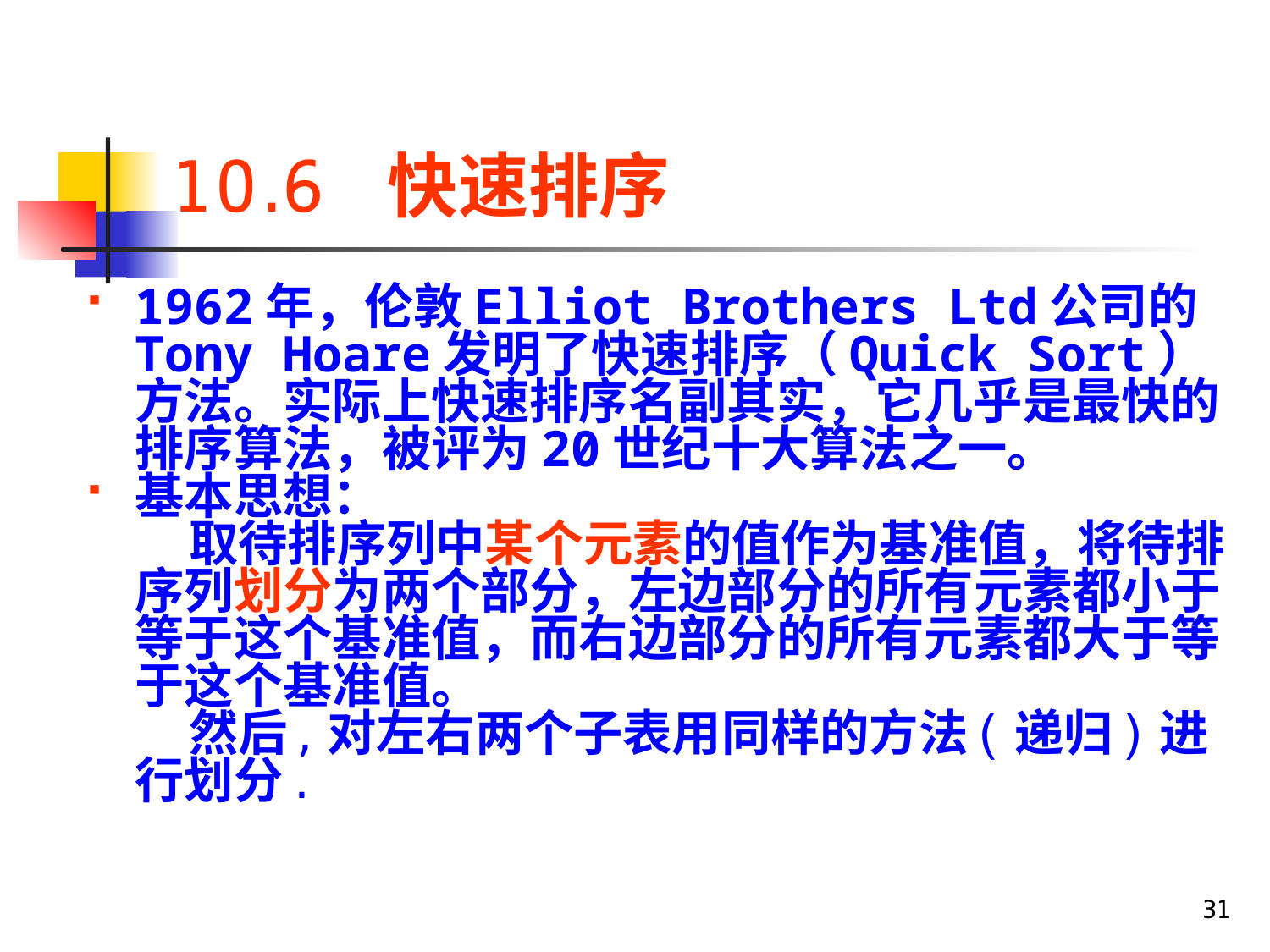

# 10.6  快速排序
1962年，伦敦Elliot Brothers Ltd公司的Tony Hoare发明了快速排序（Quick Sort）方法。实际上快速排序名副其实，它几乎是最快的排序算法，被评为20世纪十大算法之一。
基本思想：
        取待排序列中某个元素的值作为基准值，将待排序列划分为两个部分，左边部分的所有元素都小于等于这个基准值，而右边部分的所有元素都大于等于这个基准值。
        然后,对左右两个子表用同样的方法(递归)进行划分.
31